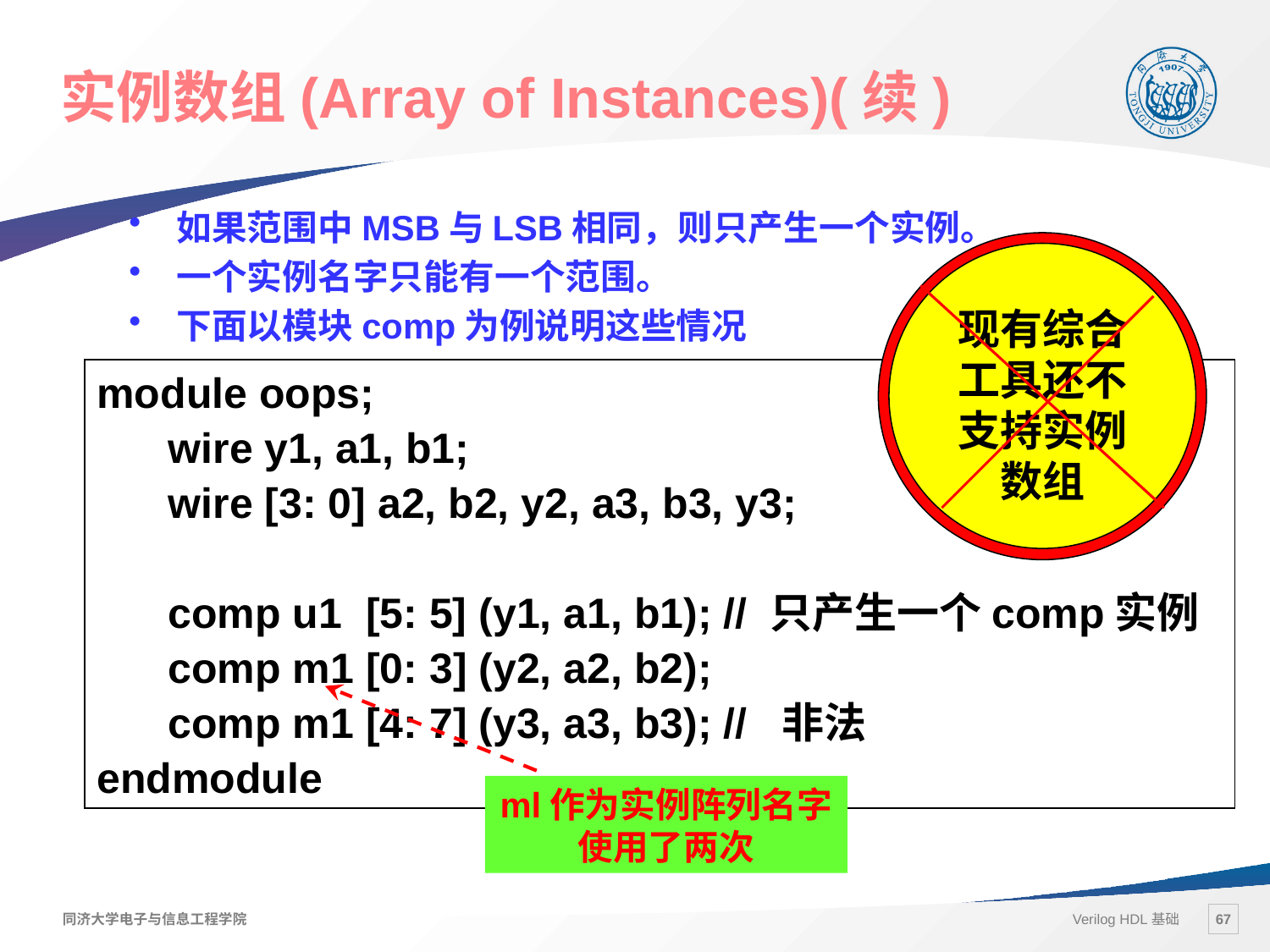

# 实例数组(Array of Instances)(续)
如果范围中MSB与LSB相同，则只产生一个实例。
一个实例名字只能有一个范围。
下面以模块comp为例说明这些情况

现有综合工具还不支持实例数组

module oops;
      wire y1, a1, b1;
      wire [3: 0] a2, b2, y2, a3, b3, y3;

      comp u1  [5: 5] (y1, a1, b1); // 只产生一个comp实例
      comp m1 [0: 3] (y2, a2, b2);
      comp m1 [4: 7] (y3, a3, b3); //  非法
endmodule

ml作为实例阵列名字使用了两次